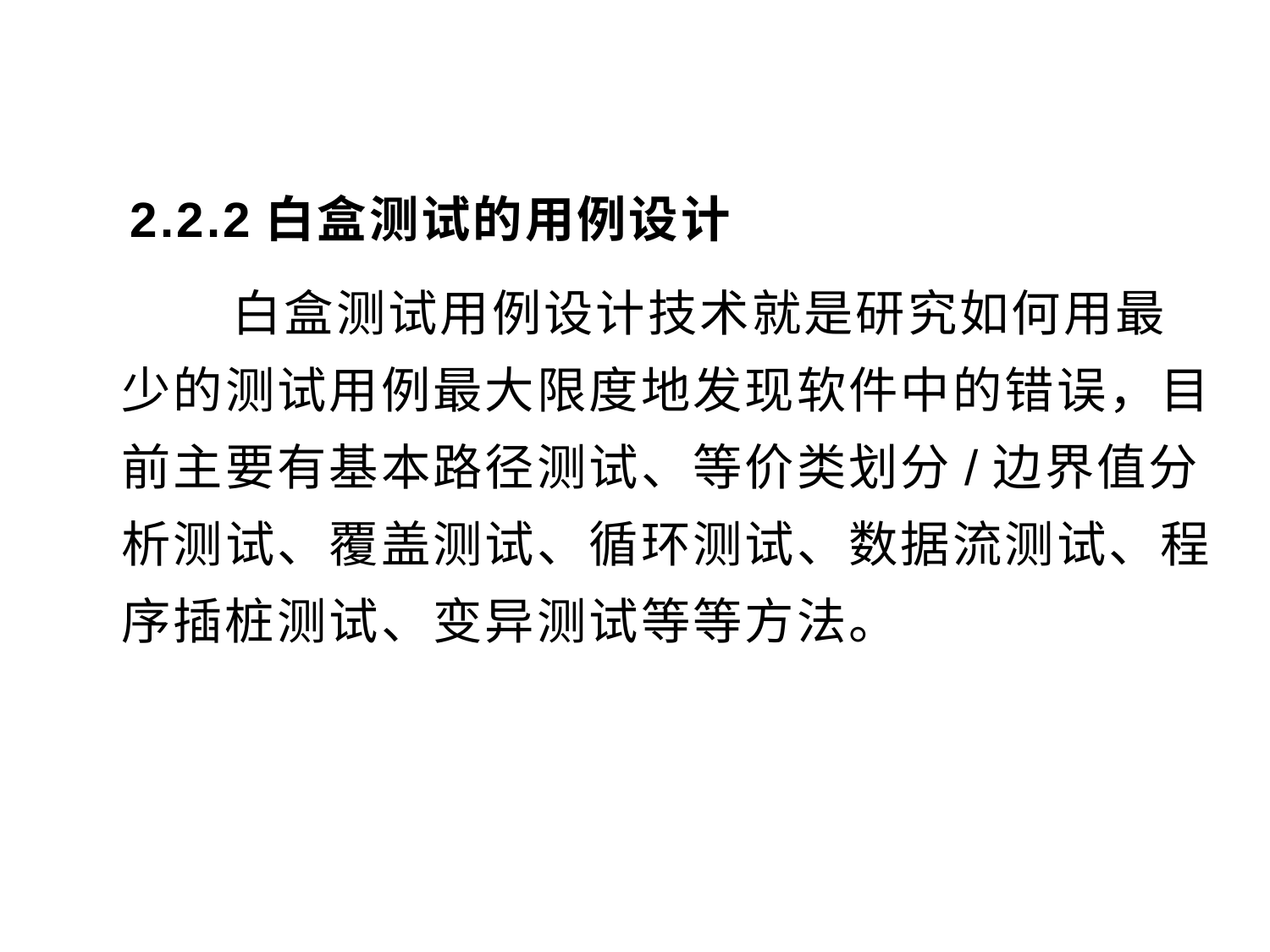

2.2.2白盒测试的用例设计
         白盒测试用例设计技术就是研究如何用最少的测试用例最大限度地发现软件中的错误，目前主要有基本路径测试、等价类划分/边界值分析测试、覆盖测试、循环测试、数据流测试、程序插桩测试、变异测试等等方法。